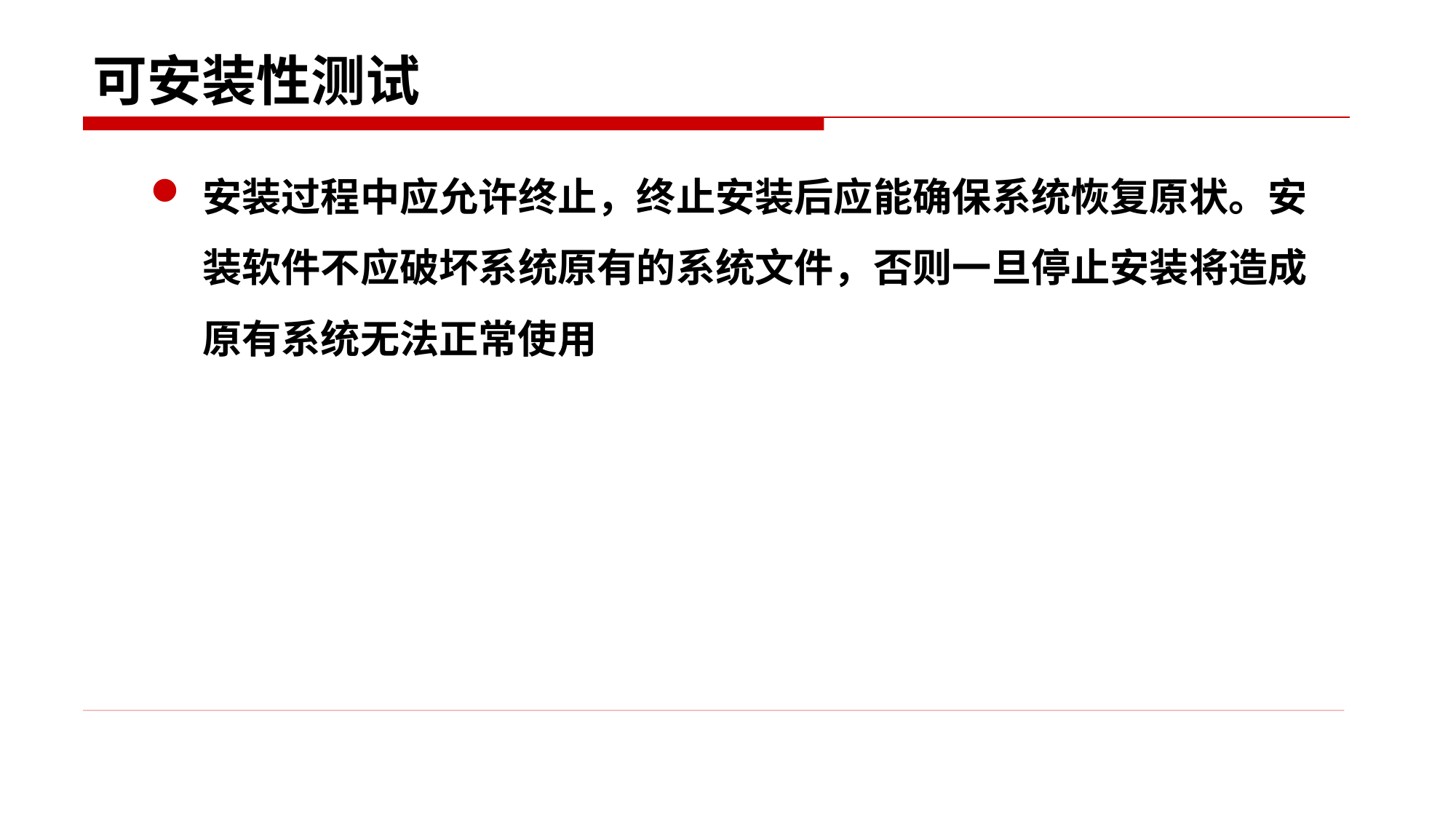

# 可安装性测试
安装过程中应允许终止，终止安装后应能确保系统恢复原状。安装软件不应破坏系统原有的系统文件，否则一旦停止安装将造成原有系统无法正常使用